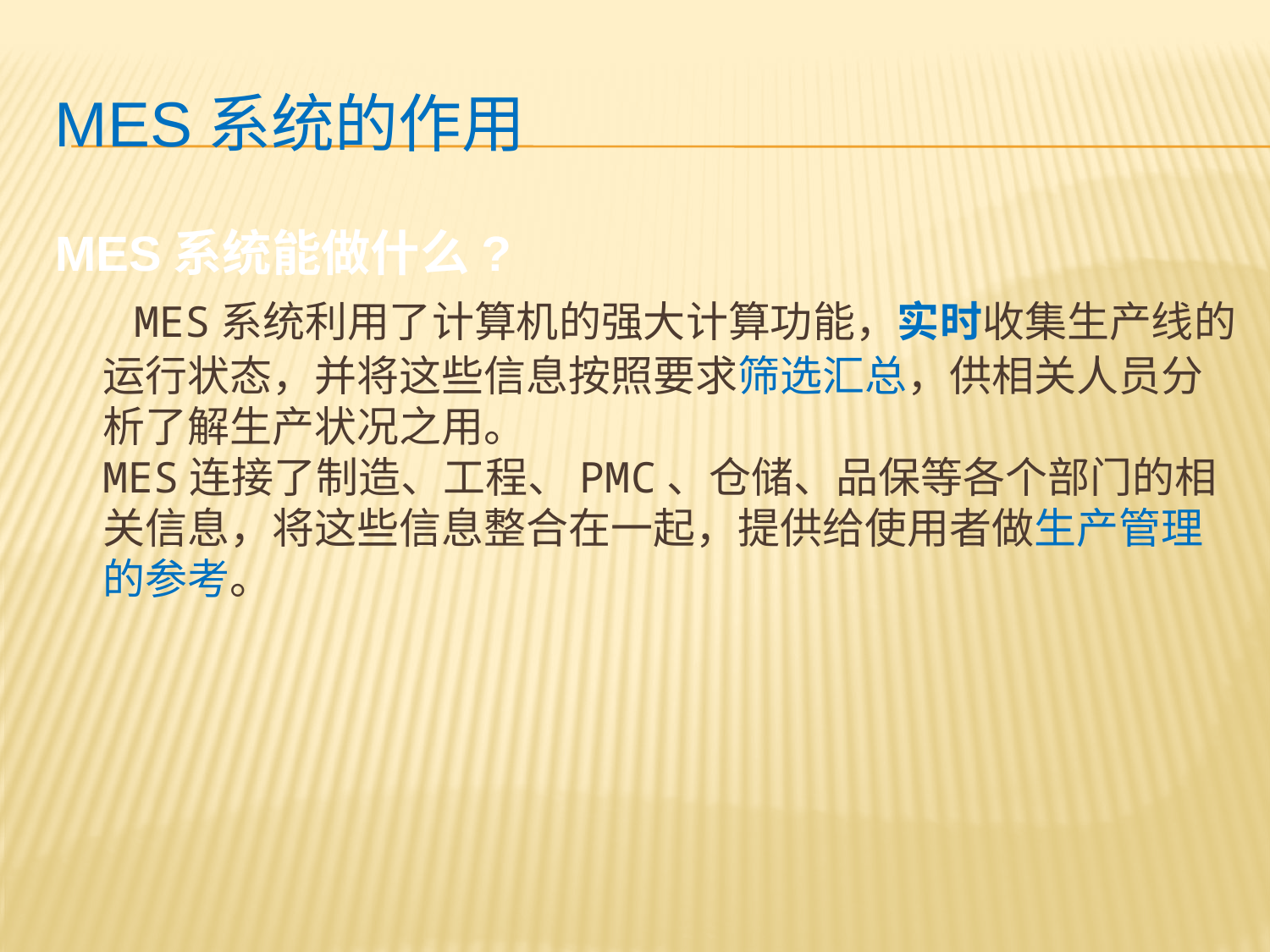

# MES系统的作用
MES系统能做什么?
	  MES系统利用了计算机的强大计算功能，实时收集生产线的运行状态，并将这些信息按照要求筛选汇总，供相关人员分析了解生产状况之用。
	MES连接了制造、工程、PMC、仓储、品保等各个部门的相关信息，将这些信息整合在一起，提供给使用者做生产管理的参考。